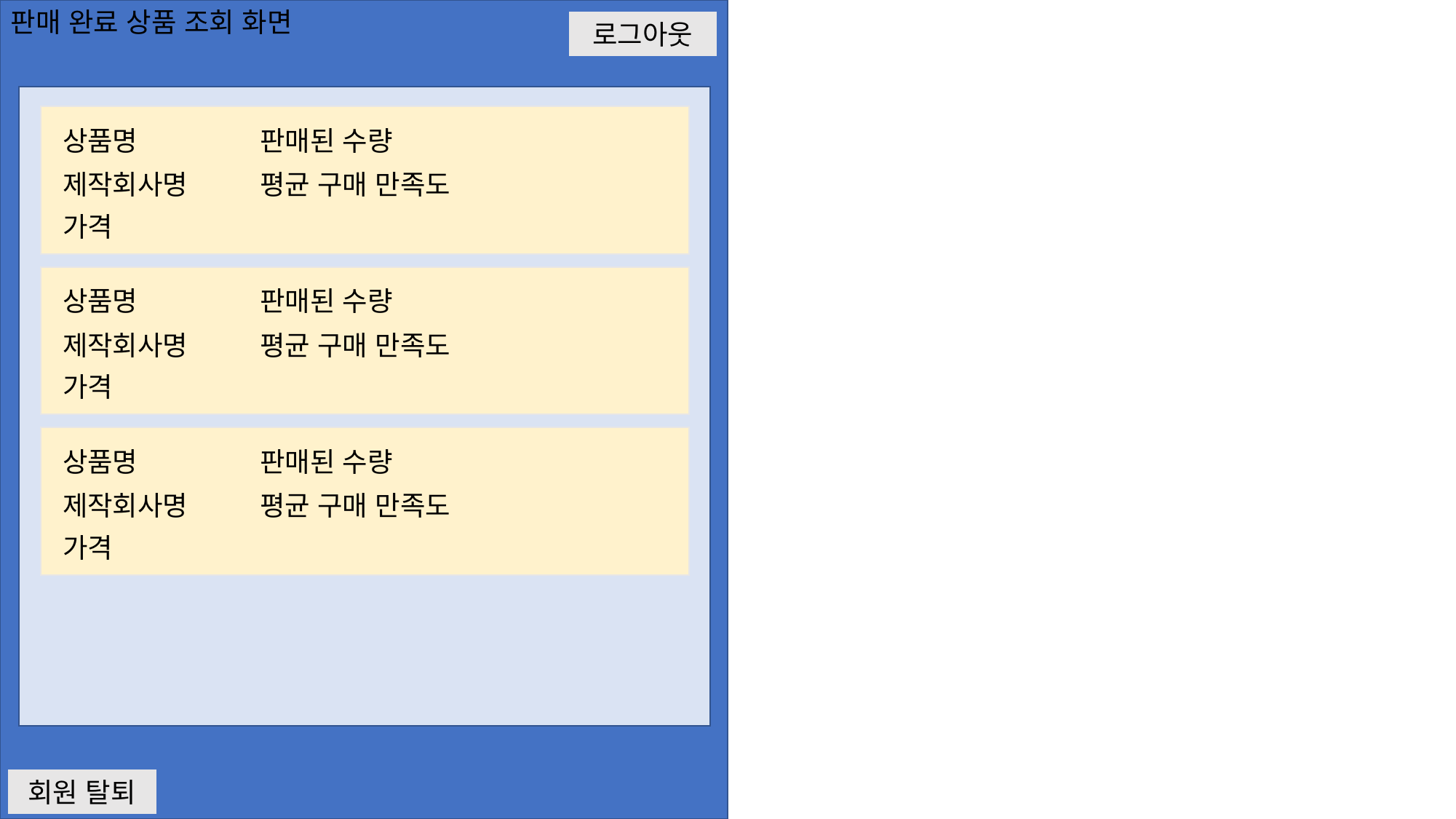

판매 완료 상품 조회 화면
로그아웃

상품명
판매된 수량
제작회사명
평균 구매 만족도
가격

상품명
판매된 수량
제작회사명
평균 구매 만족도
가격

상품명
판매된 수량
제작회사명
평균 구매 만족도
가격
회원 탈퇴